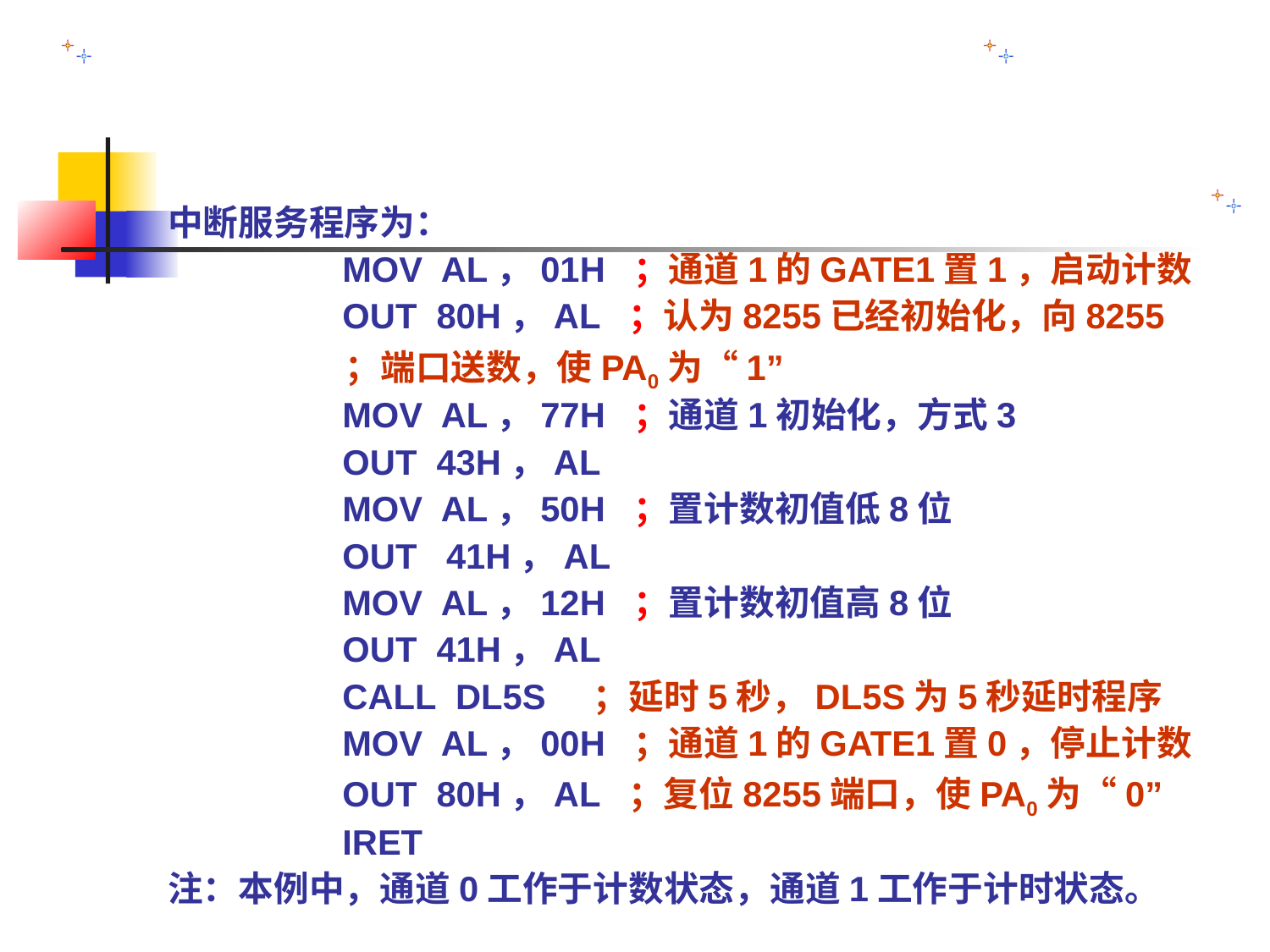

中断服务程序为：
		MOV  AL，01H  ；通道1的GATE1置1，启动计数
		OUT  80H，AL  ；认为8255已经初始化，向8255
                     ；端口送数，使PA0为“1”
		MOV  AL，77H  ；通道1初始化，方式3
		OUT  43H，AL
		MOV  AL，50H  ；置计数初值低8位
		OUT   41H，AL
		MOV  AL，12H  ；置计数初值高8位
		OUT  41H，AL
		CALL  DL5S    ；延时5秒，DL5S为5秒延时程序
		MOV  AL，00H  ；通道1的GATE1置0，停止计数
		OUT  80H，AL  ；复位8255端口，使PA0为“0”
		IRET
注：本例中，通道0工作于计数状态，通道1工作于计时状态。